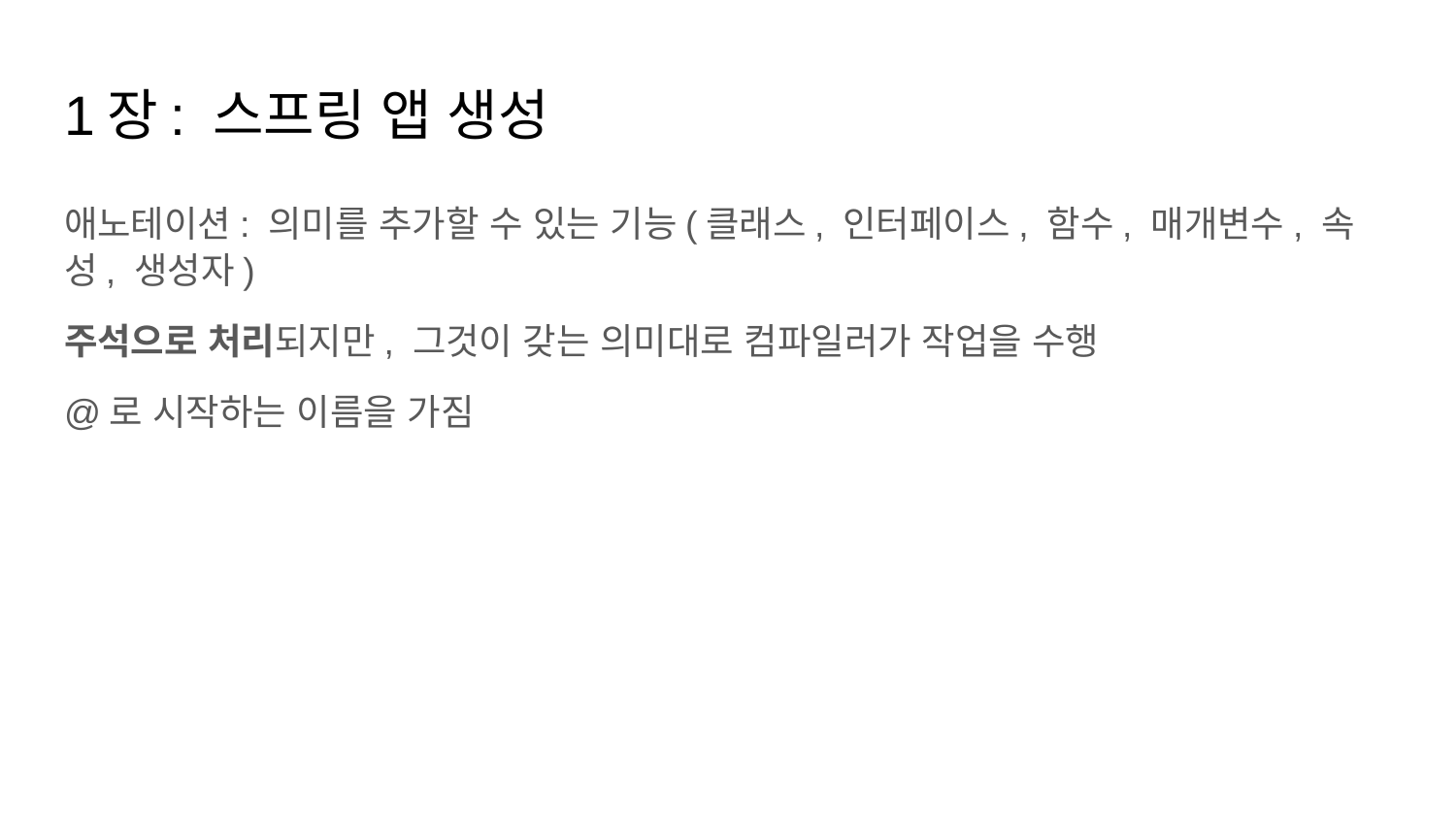

# 1장: 스프링 앱 생성
애노테이션: 의미를 추가할 수 있는 기능(클래스, 인터페이스, 함수, 매개변수, 속성, 생성자)
주석으로 처리되지만, 그것이 갖는 의미대로 컴파일러가 작업을 수행
@로 시작하는 이름을 가짐